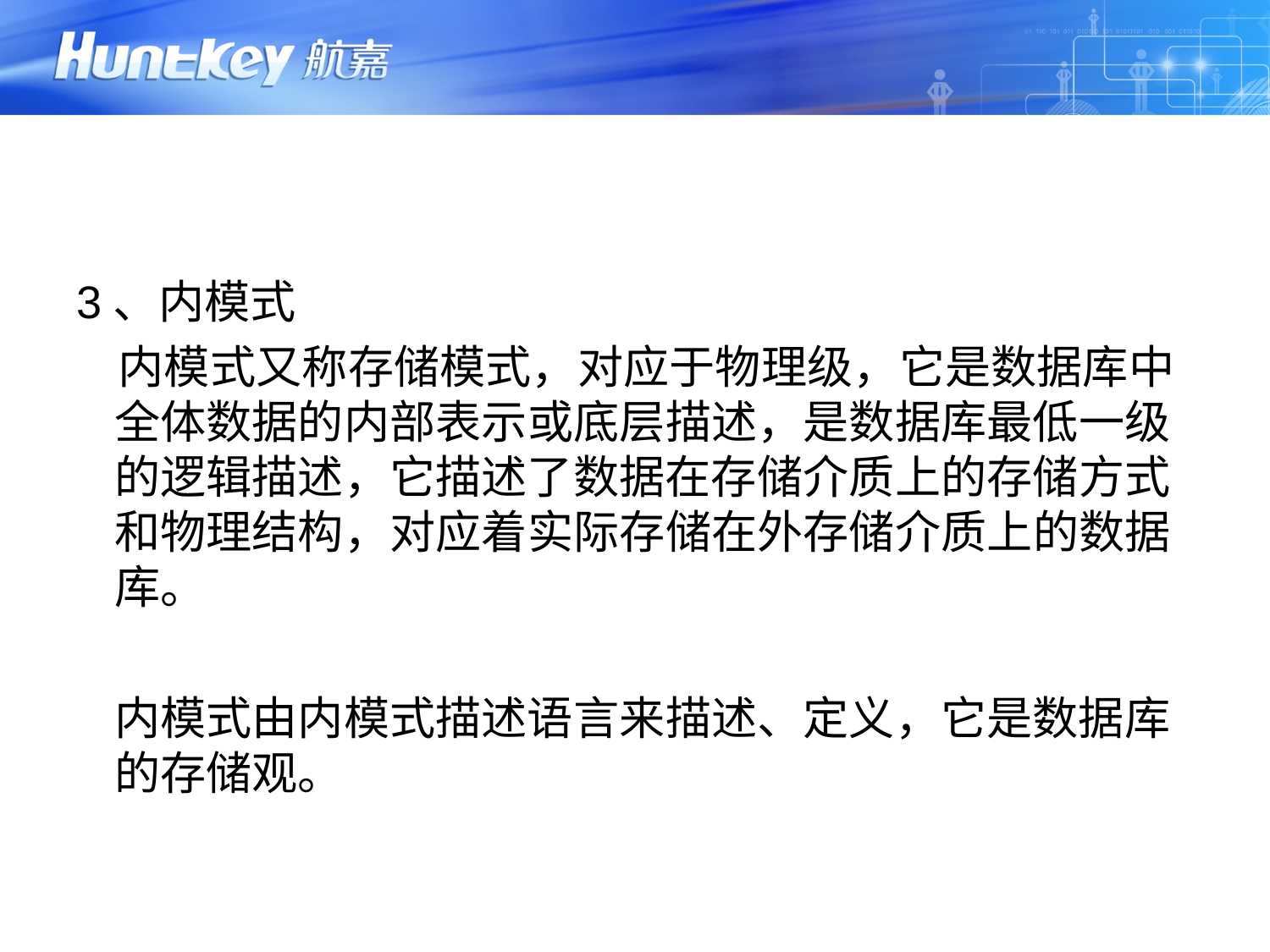

#
3、内模式
   内模式又称存储模式，对应于物理级，它是数据库中全体数据的内部表示或底层描述，是数据库最低一级的逻辑描述，它描述了数据在存储介质上的存储方式和物理结构，对应着实际存储在外存储介质上的数据库。

	内模式由内模式描述语言来描述、定义，它是数据库的存储观。